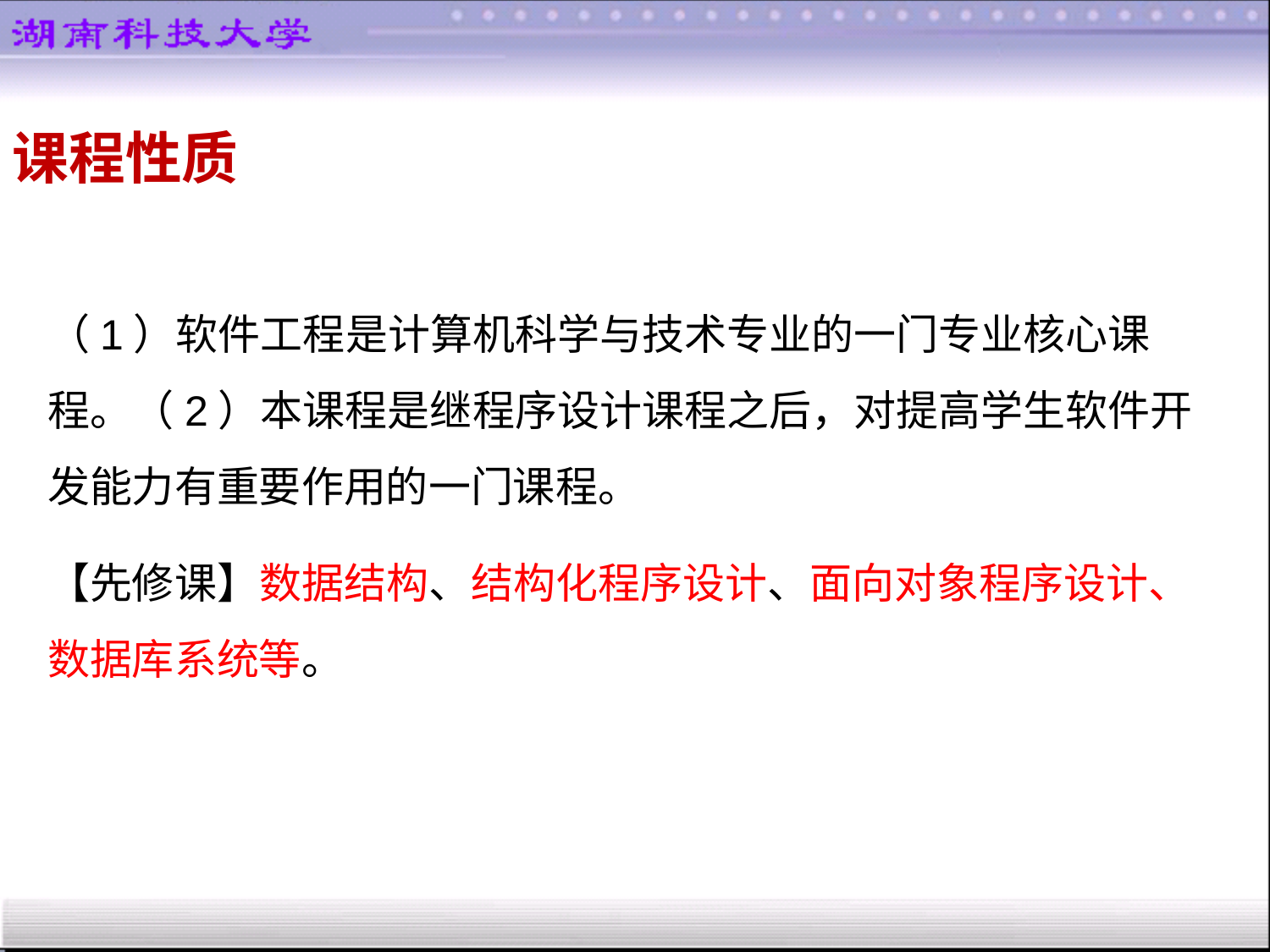

课程性质
（1）软件工程是计算机科学与技术专业的一门专业核心课程。（2）本课程是继程序设计课程之后，对提高学生软件开发能力有重要作用的一门课程。
【先修课】数据结构、结构化程序设计、面向对象程序设计、数据库系统等。